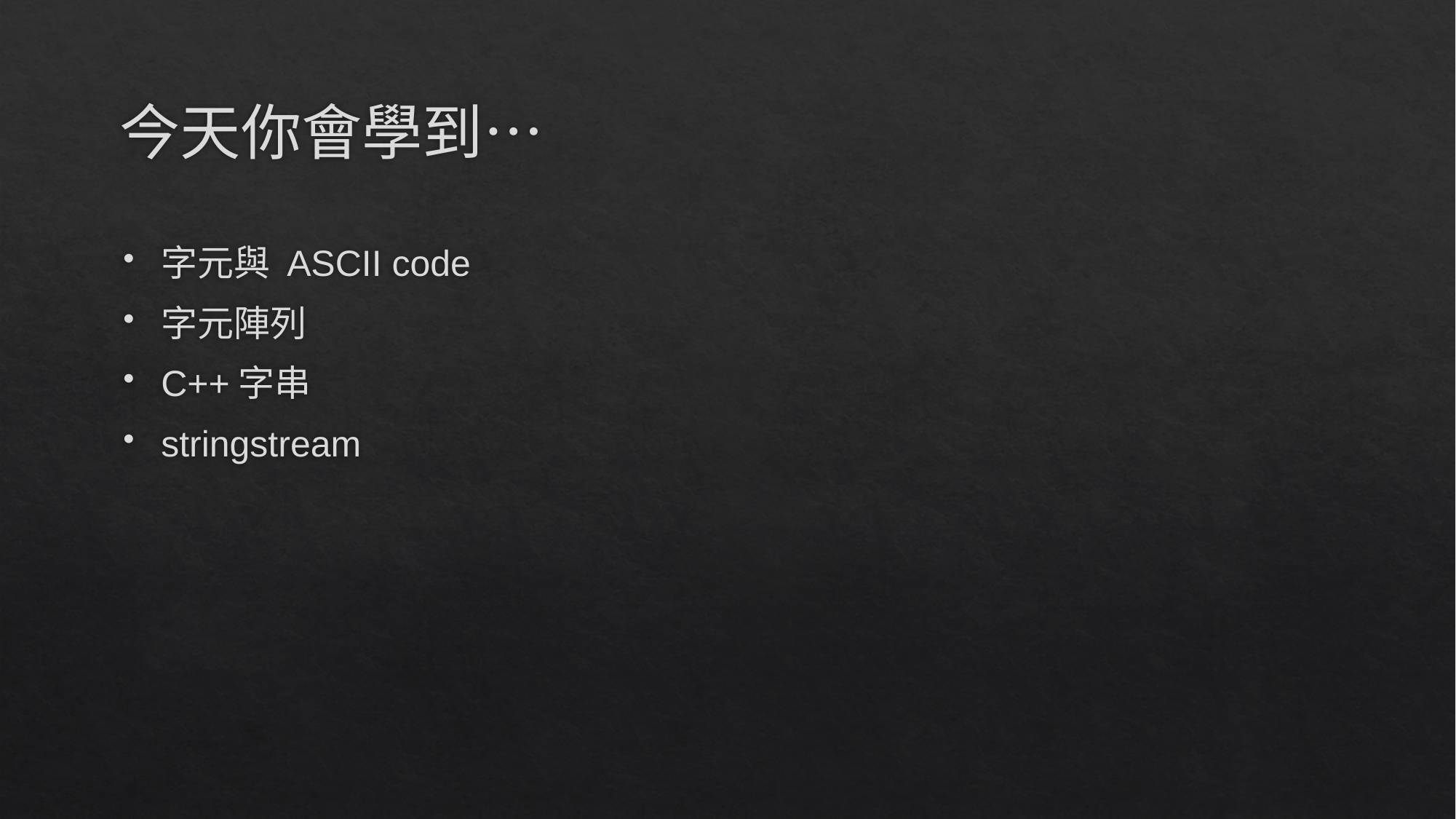

# 今天你會學到…
字元與 ASCII code
字元陣列
C++字串
stringstream